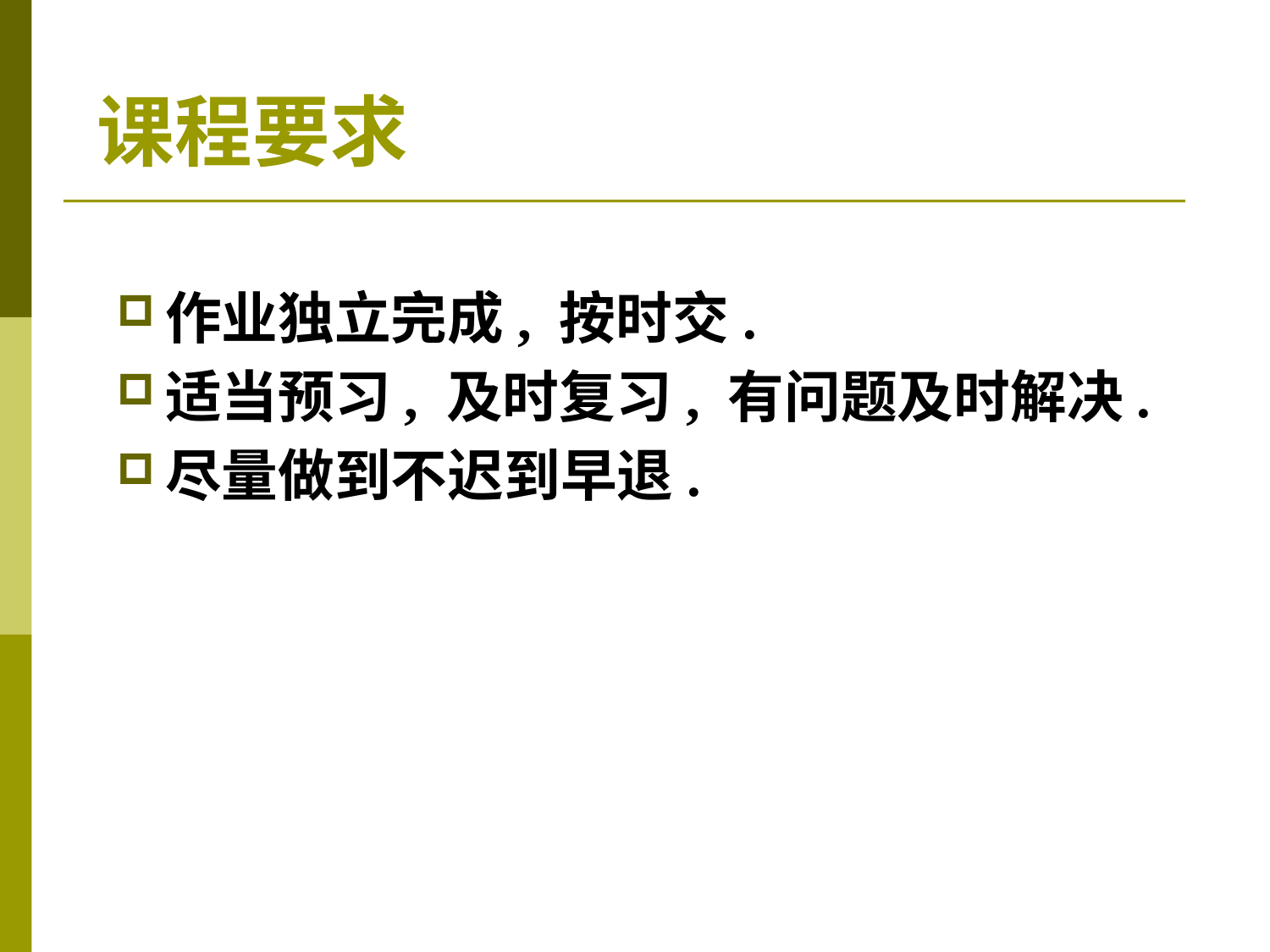

课程要求
作业独立完成, 按时交.
适当预习, 及时复习, 有问题及时解决.
尽量做到不迟到早退.